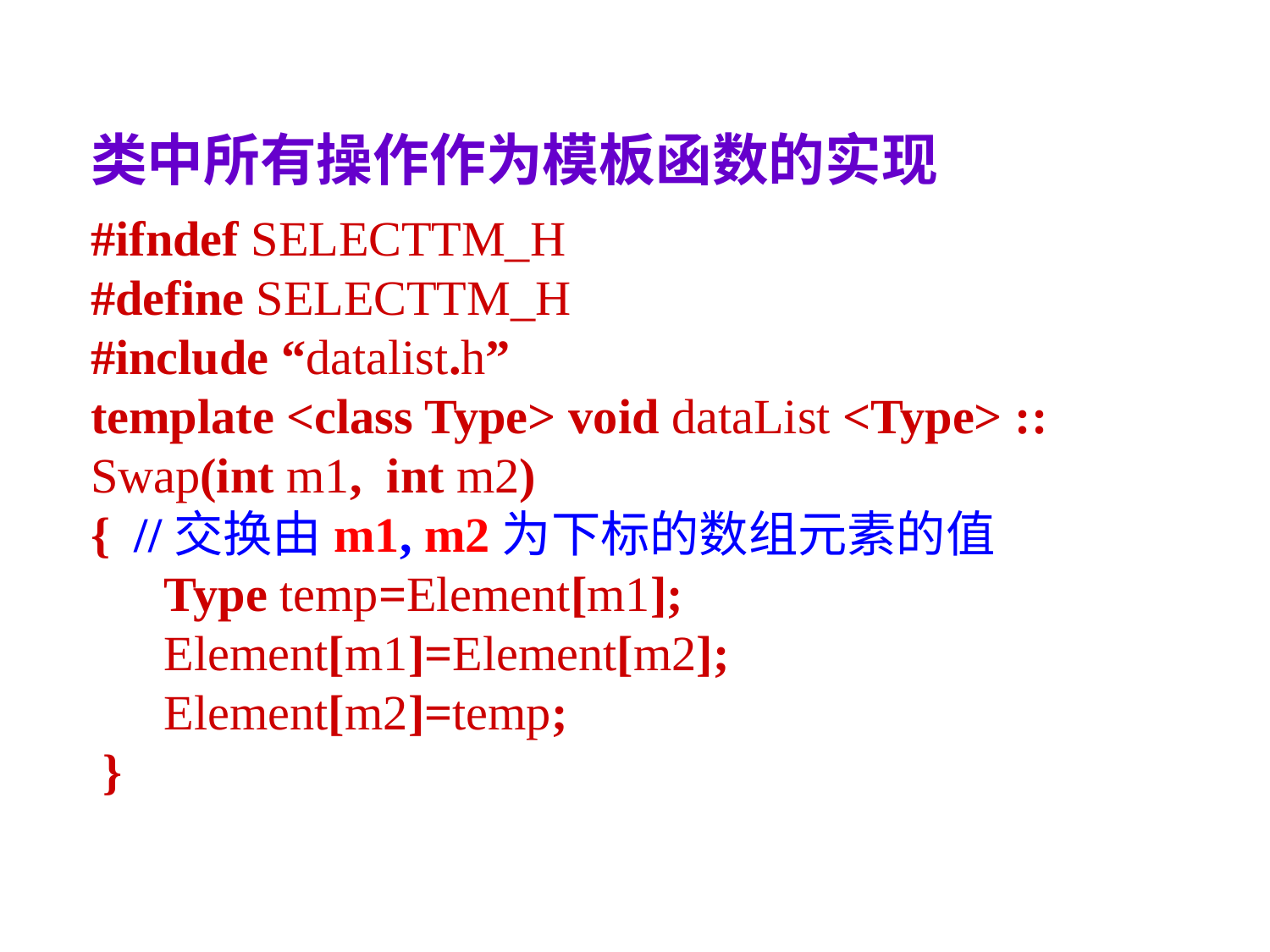

类中所有操作作为模板函数的实现
#ifndef SELECTTM_H
#define SELECTTM_H
#include “datalist.h”
template <class Type> void dataList <Type> ::
Swap(int m1,  int m2)
{  //交换由m1, m2为下标的数组元素的值
      Type temp=Element[m1];
      Element[m1]=Element[m2];
      Element[m2]=temp;
 }
46